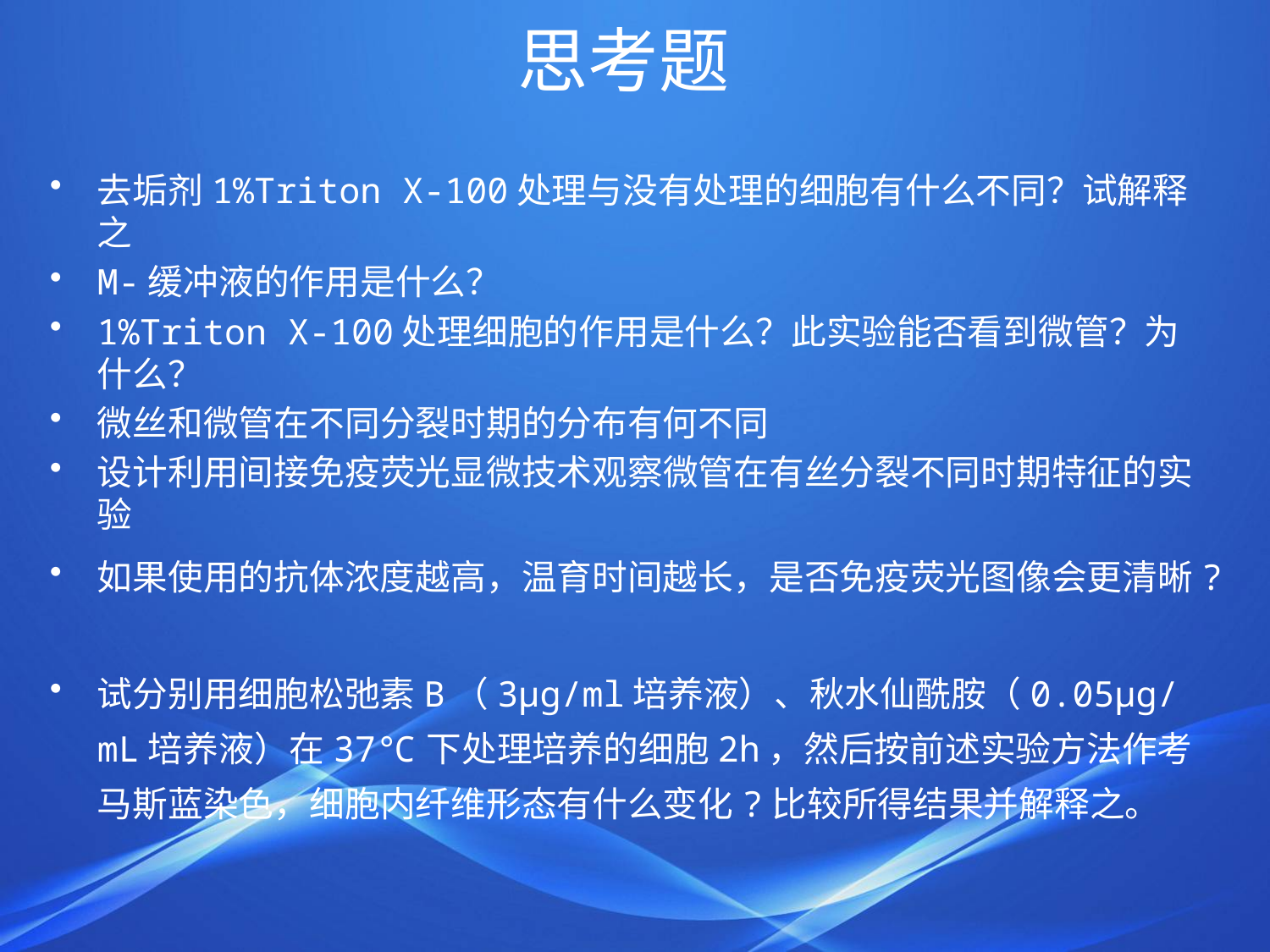

# 思考题
去垢剂1%Triton X-100处理与没有处理的细胞有什么不同？试解释之
M-缓冲液的作用是什么？
1%Triton X-100处理细胞的作用是什么？此实验能否看到微管？为什么？
微丝和微管在不同分裂时期的分布有何不同
设计利用间接免疫荧光显微技术观察微管在有丝分裂不同时期特征的实验
如果使用的抗体浓度越高，温育时间越长，是否免疫荧光图像会更清晰?
试分别用细胞松弛素B（3µg/ml培养液）、秋水仙酰胺（0.05µg/mL培养液）在37℃下处理培养的细胞2h，然后按前述实验方法作考马斯蓝染色，细胞内纤维形态有什么变化?比较所得结果并解释之。